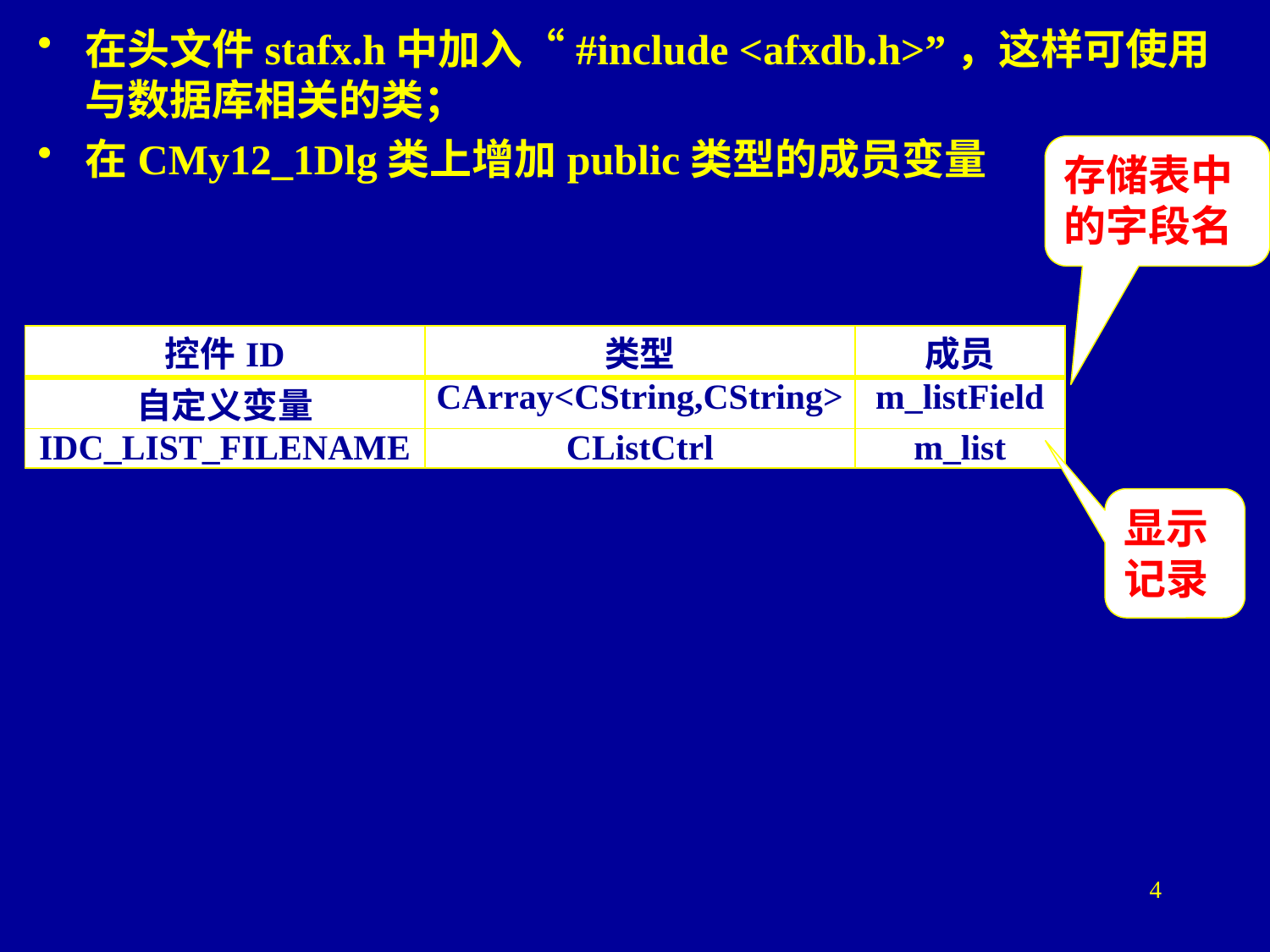

在头文件stafx.h中加入“#include <afxdb.h>”，这样可使用与数据库相关的类；
在CMy12_1Dlg类上增加public类型的成员变量
存储表中的字段名
| 控件ID | 类型 | 成员 |
| --- | --- | --- |
| 自定义变量 | CArray<CString,CString> | m\_listField |
| IDC\_LIST\_FILENAME | CListCtrl | m\_list |
显示记录

4